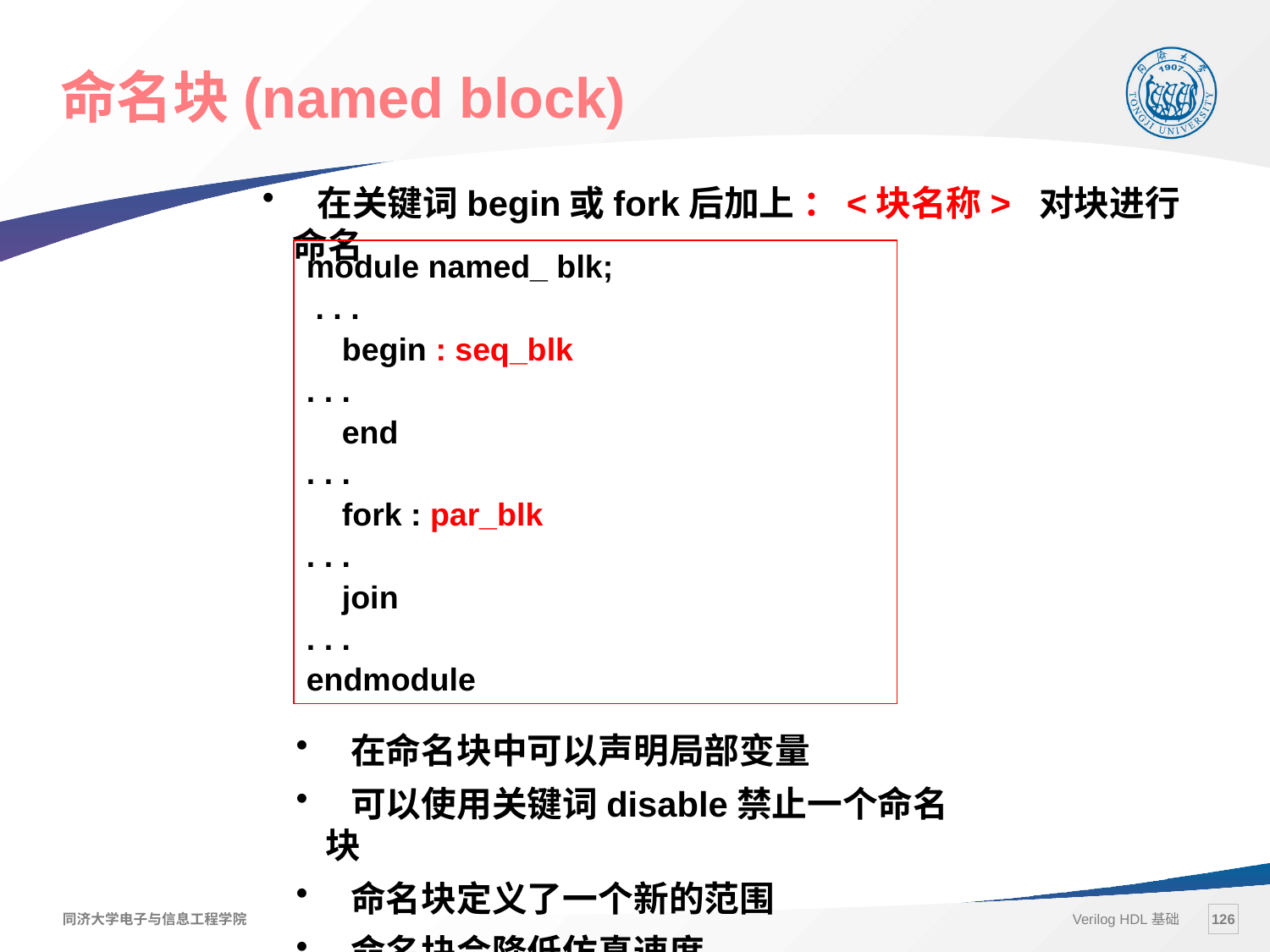

# 命名块(named block)
  在关键词begin或fork后加上 ：<块名称>  对块进行命名
module named_ blk;
 . . .
    begin : seq_blk
. . .
    end
. . .
    fork : par_blk
. . .
    join
. . .
endmodule
  在命名块中可以声明局部变量
  可以使用关键词disable禁止一个命名块
  命名块定义了一个新的范围
  命名块会降低仿真速度